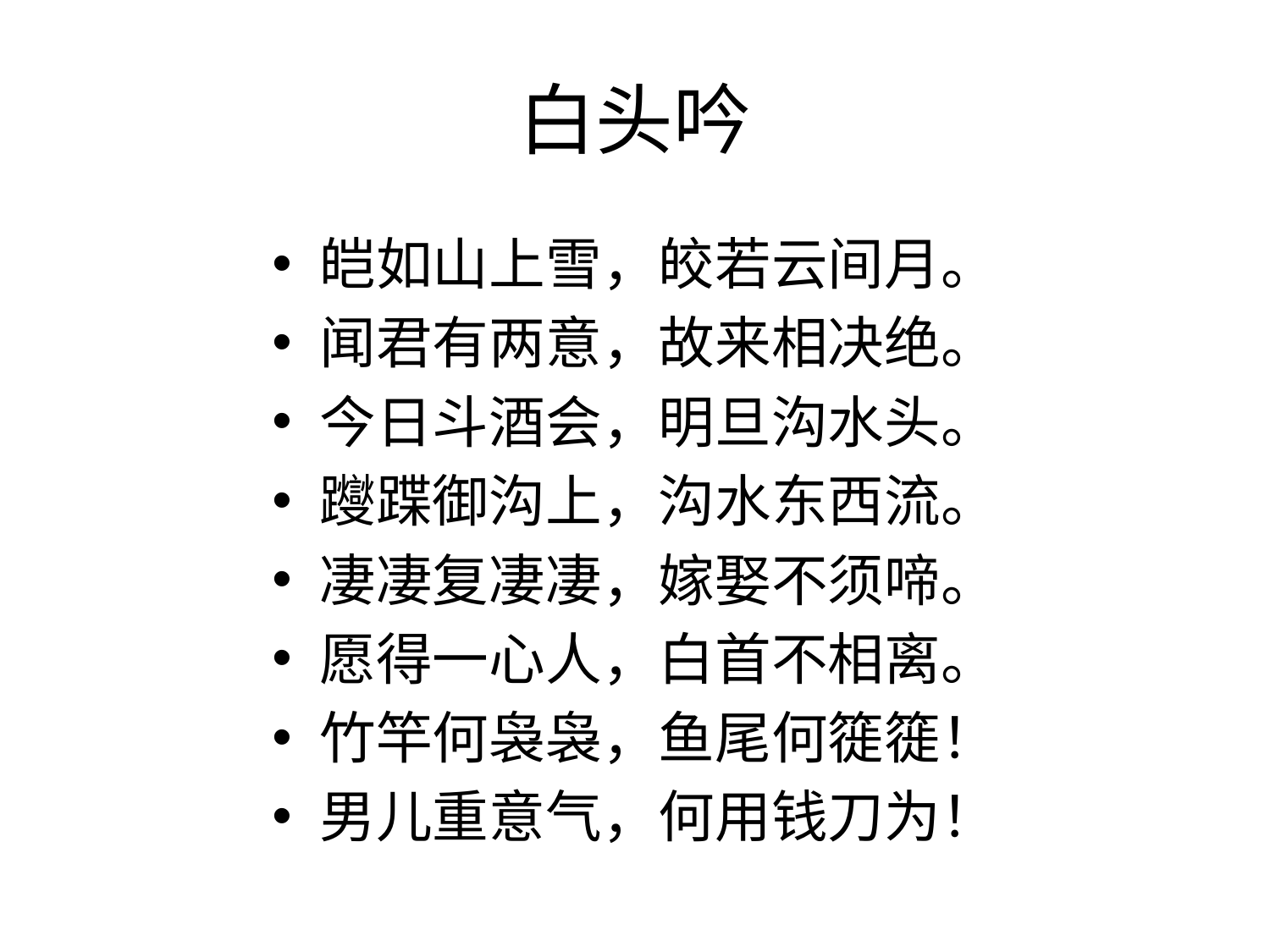

# 白头吟
皑如山上雪，皎若云间月。
闻君有两意，故来相决绝。
今日斗酒会，明旦沟水头。
躞蹀御沟上，沟水东西流。
凄凄复凄凄，嫁娶不须啼。
愿得一心人，白首不相离。
竹竿何袅袅，鱼尾何簁簁！
男儿重意气，何用钱刀为！